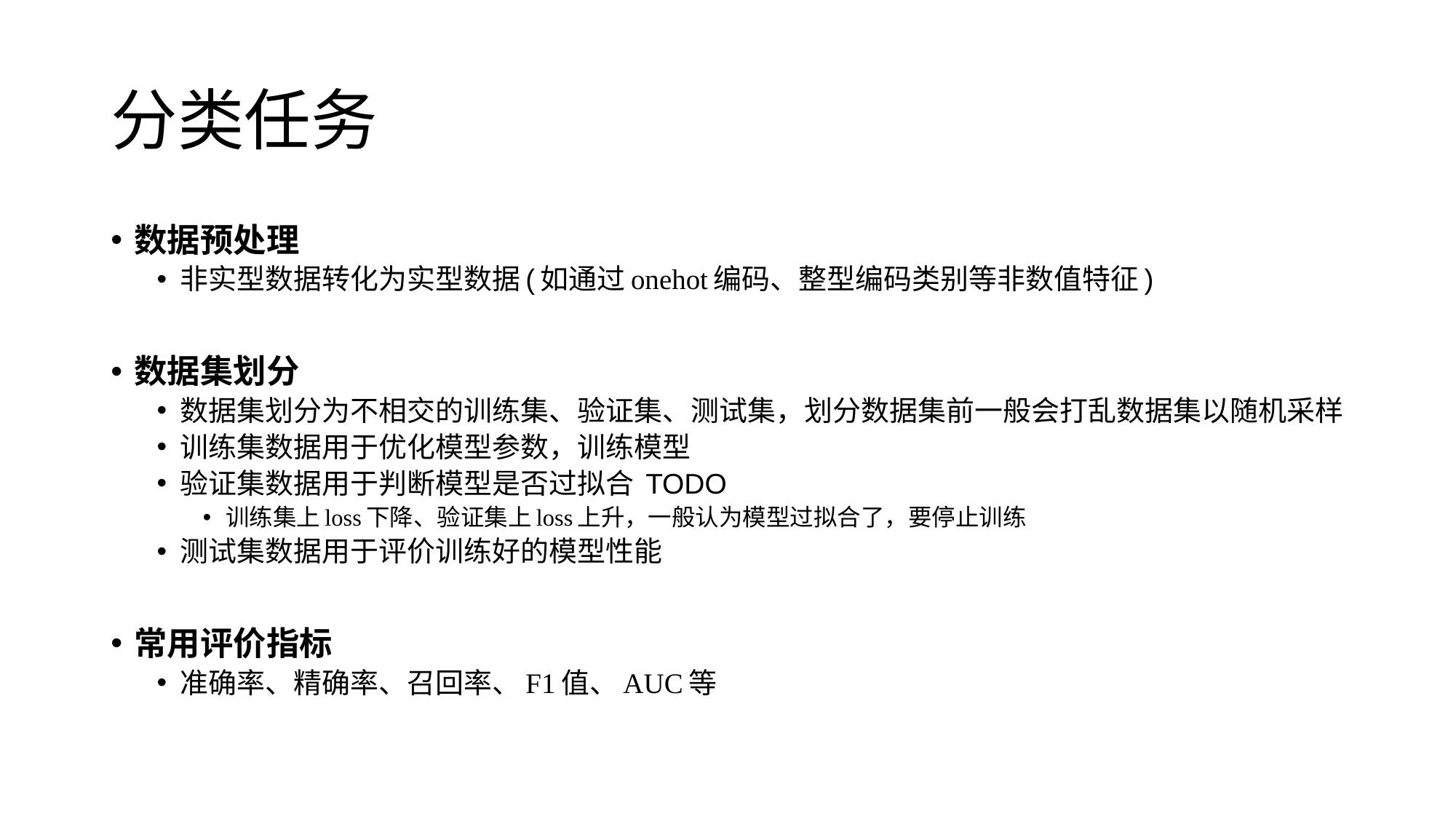

# 分类任务
数据预处理
非实型数据转化为实型数据(如通过onehot编码、整型编码类别等非数值特征)

数据集划分
数据集划分为不相交的训练集、验证集、测试集，划分数据集前一般会打乱数据集以随机采样
训练集数据用于优化模型参数，训练模型
验证集数据用于判断模型是否过拟合 TODO
训练集上loss下降、验证集上loss上升，一般认为模型过拟合了，要停止训练
测试集数据用于评价训练好的模型性能

常用评价指标
准确率、精确率、召回率、F1值、AUC等